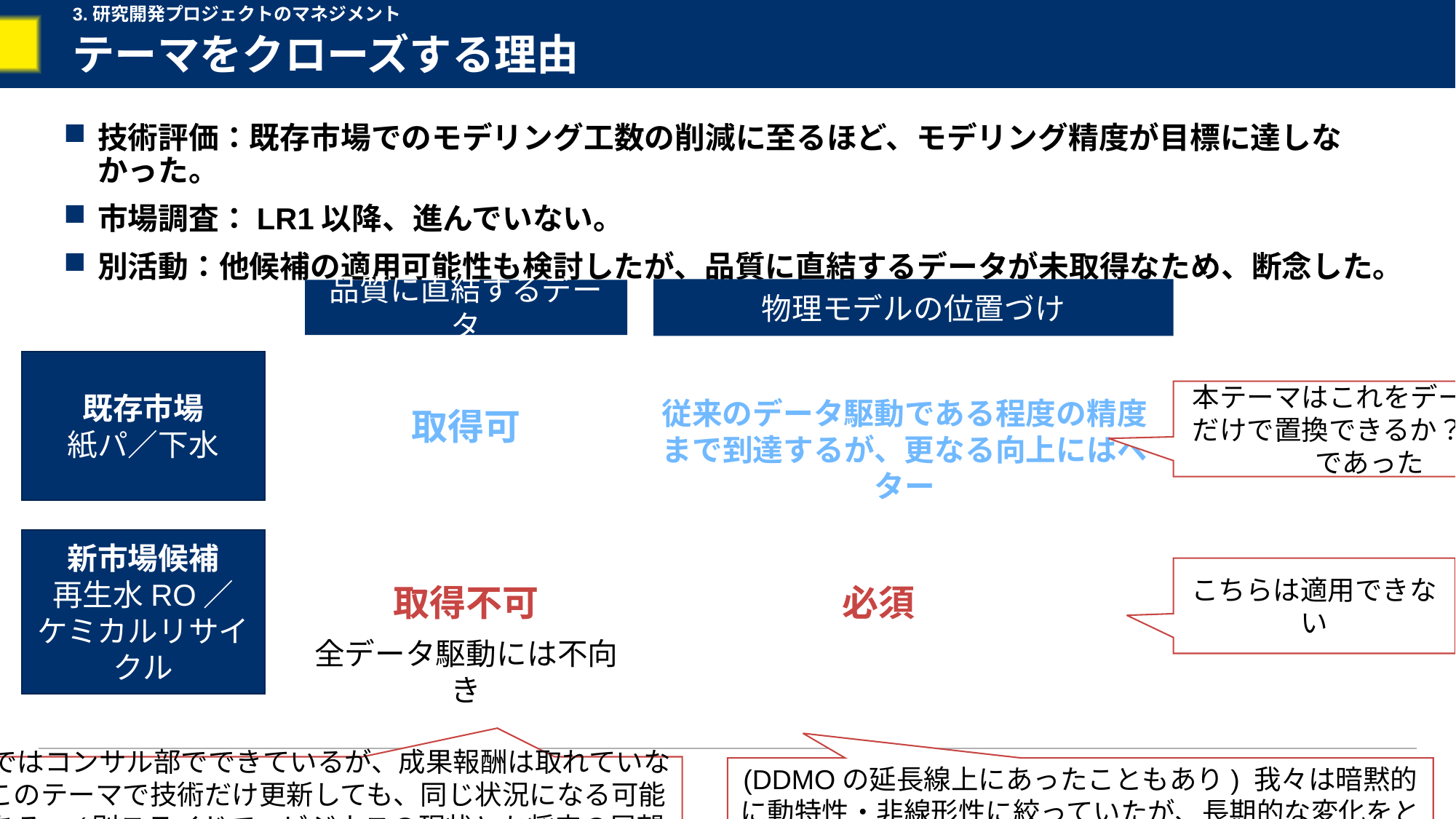

3.研究開発プロジェクトのマネジメント
# テーマをクローズする理由
技術評価：既存市場でのモデリング工数の削減に至るほど、モデリング精度が目標に達しなかった。
市場調査：LR1以降、進んでいない。
別活動：他候補の適用可能性も検討したが、品質に直結するデータが未取得なため、断念した。
物理モデルの位置づけ
品質に直結するデータ
既存市場
紙パ／下水
本テーマはこれをデータ駆動だけで置換できるか？の挑戦であった
従来のデータ駆動である程度の精度まで到達するが、更なる向上にはベター
取得可
新市場候補
再生水RO／
ケミカルリサイクル
こちらは適用できない
取得不可
必須
全データ駆動には不向き
BTGではコンサル部でできているが、成果報酬は取れていない。このテーマで技術だけ更新しても、同じ状況になる可能性がある。(別スライドで、ビジネスの現状とか将来の展望とかとして入れる)
(DDMOの延長線上にあったこともあり) 我々は暗黙的に動特性・非線形性に絞っていたが、長期的な変化をとらえるなど、ほかにも必要性はあったかも。
27